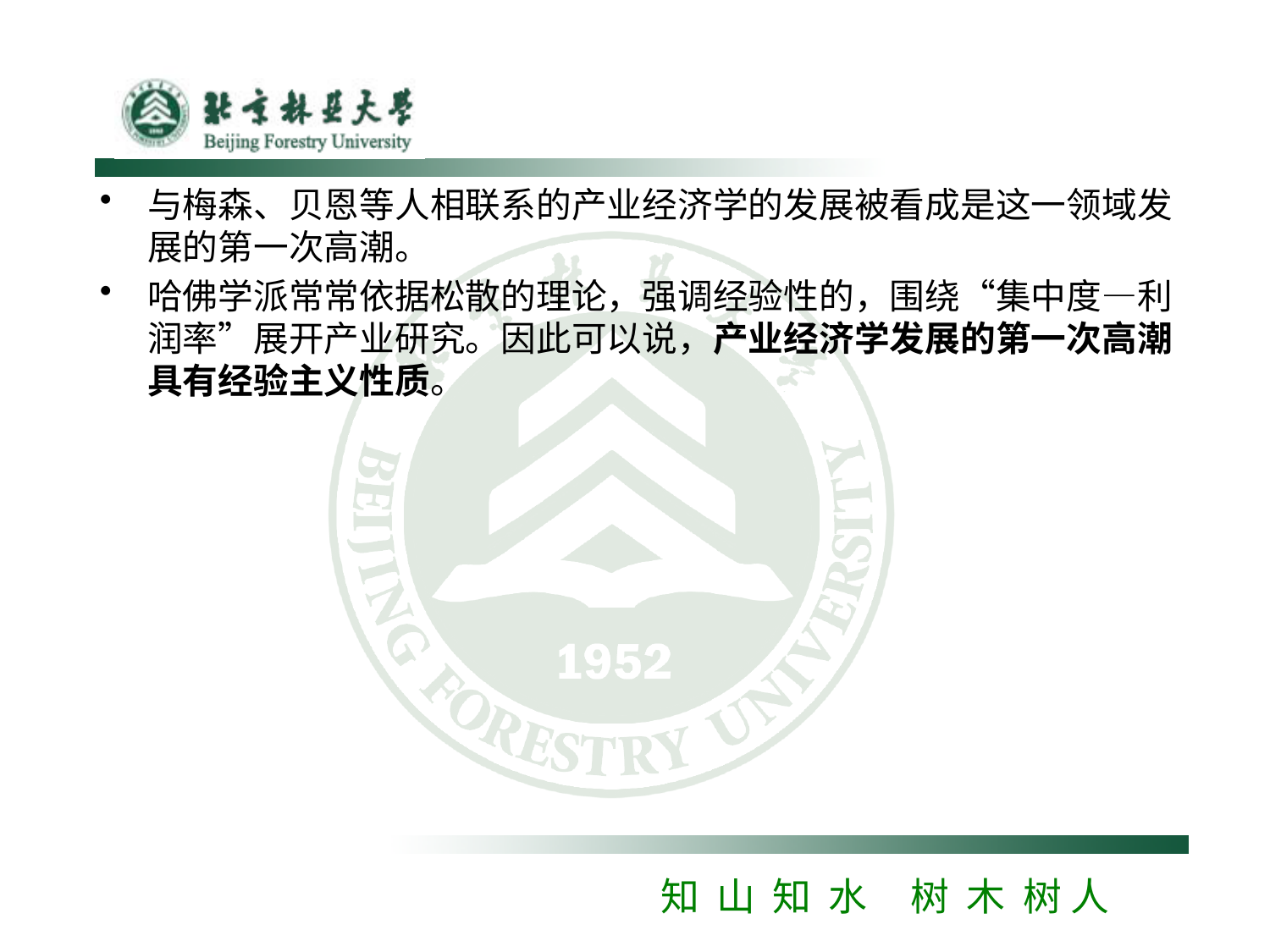

#
与梅森、贝恩等人相联系的产业经济学的发展被看成是这一领域发展的第一次高潮。
哈佛学派常常依据松散的理论，强调经验性的，围绕“集中度—利润率”展开产业研究。因此可以说，产业经济学发展的第一次高潮具有经验主义性质。